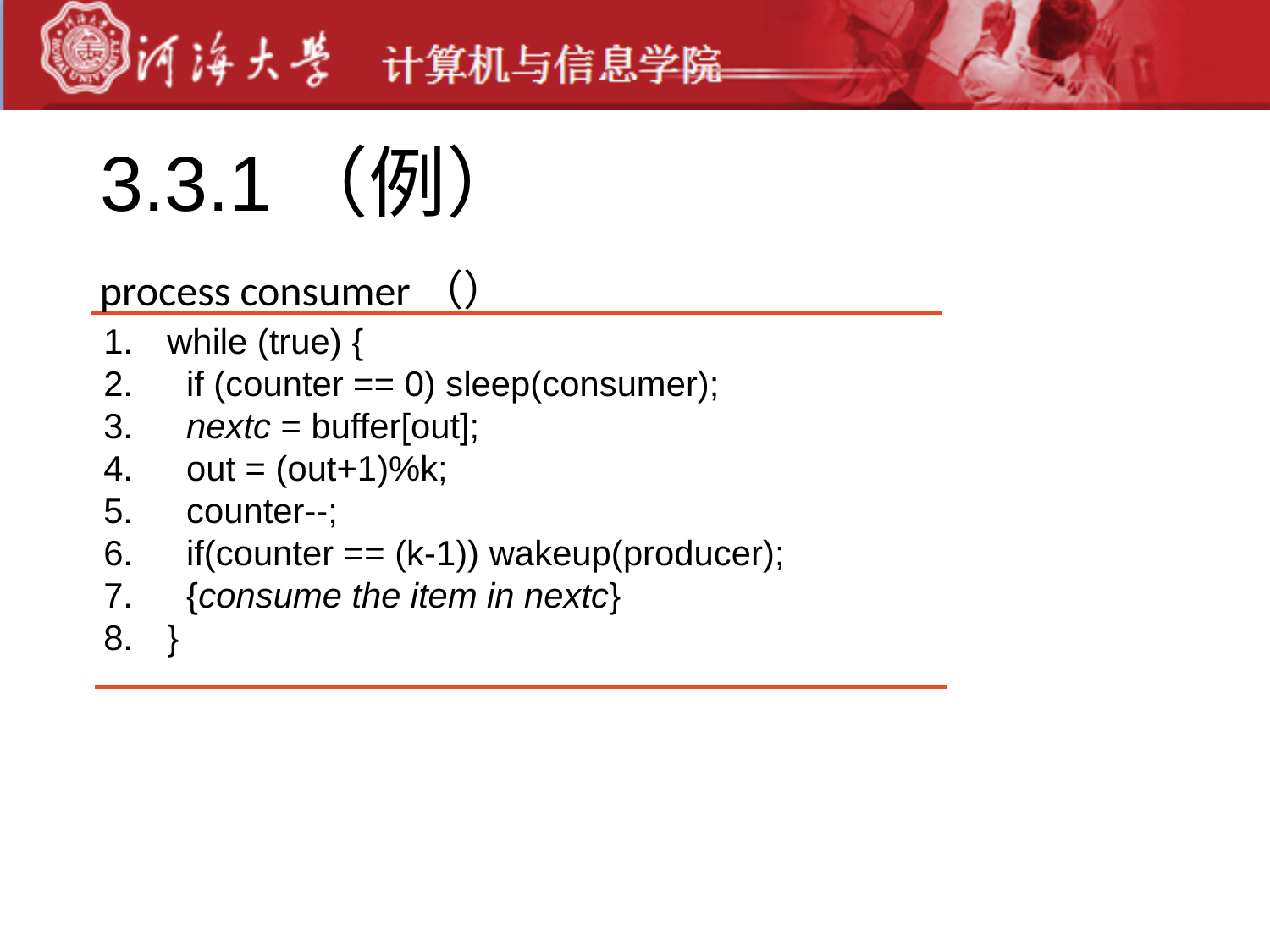

# 3.3.1（例）
process consumer（）
while (true) {
  if (counter == 0) sleep(consumer);
  nextc = buffer[out];
  out = (out+1)%k;
  counter--;
  if(counter == (k-1)) wakeup(producer);
  {consume the item in nextc}
}